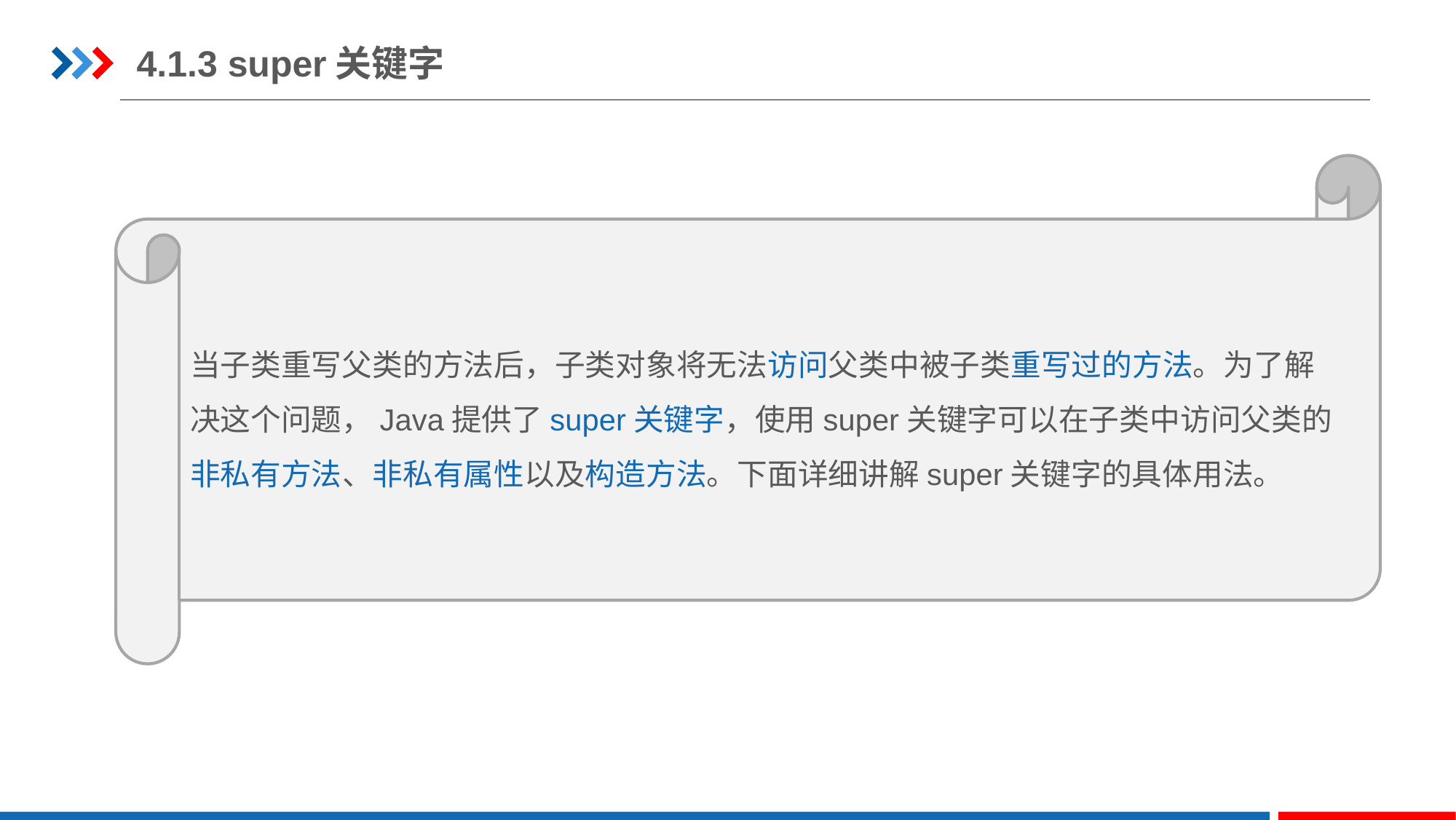

4.1.3 super关键字
当子类重写父类的方法后，子类对象将无法访问父类中被子类重写过的方法。为了解决这个问题，Java提供了super关键字，使用super关键字可以在子类中访问父类的非私有方法、非私有属性以及构造方法。下面详细讲解super关键字的具体用法。